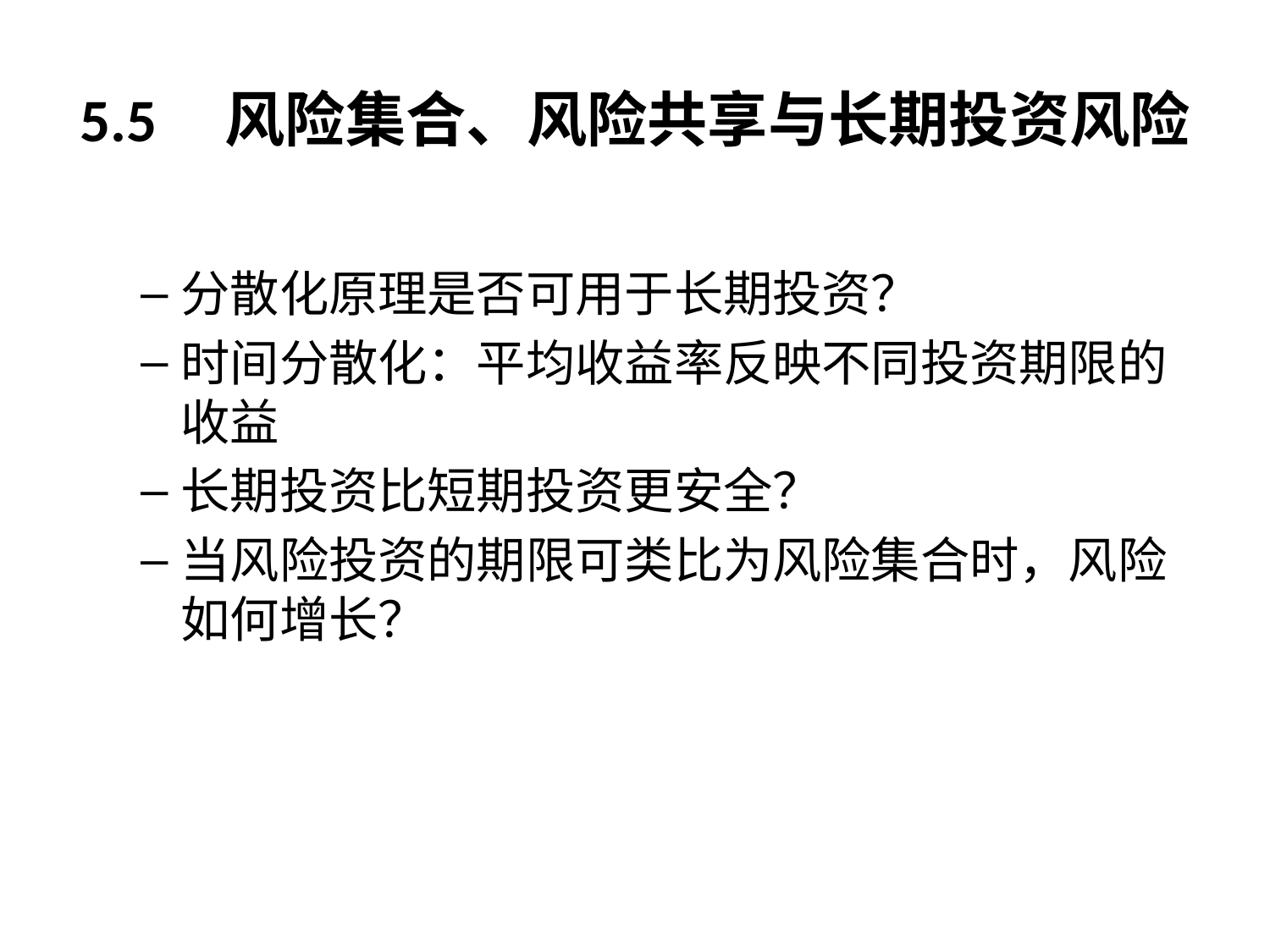

# 5.5    风险集合、风险共享与长期投资风险
分散化原理是否可用于长期投资？
时间分散化：平均收益率反映不同投资期限的收益
长期投资比短期投资更安全？
当风险投资的期限可类比为风险集合时，风险如何增长？